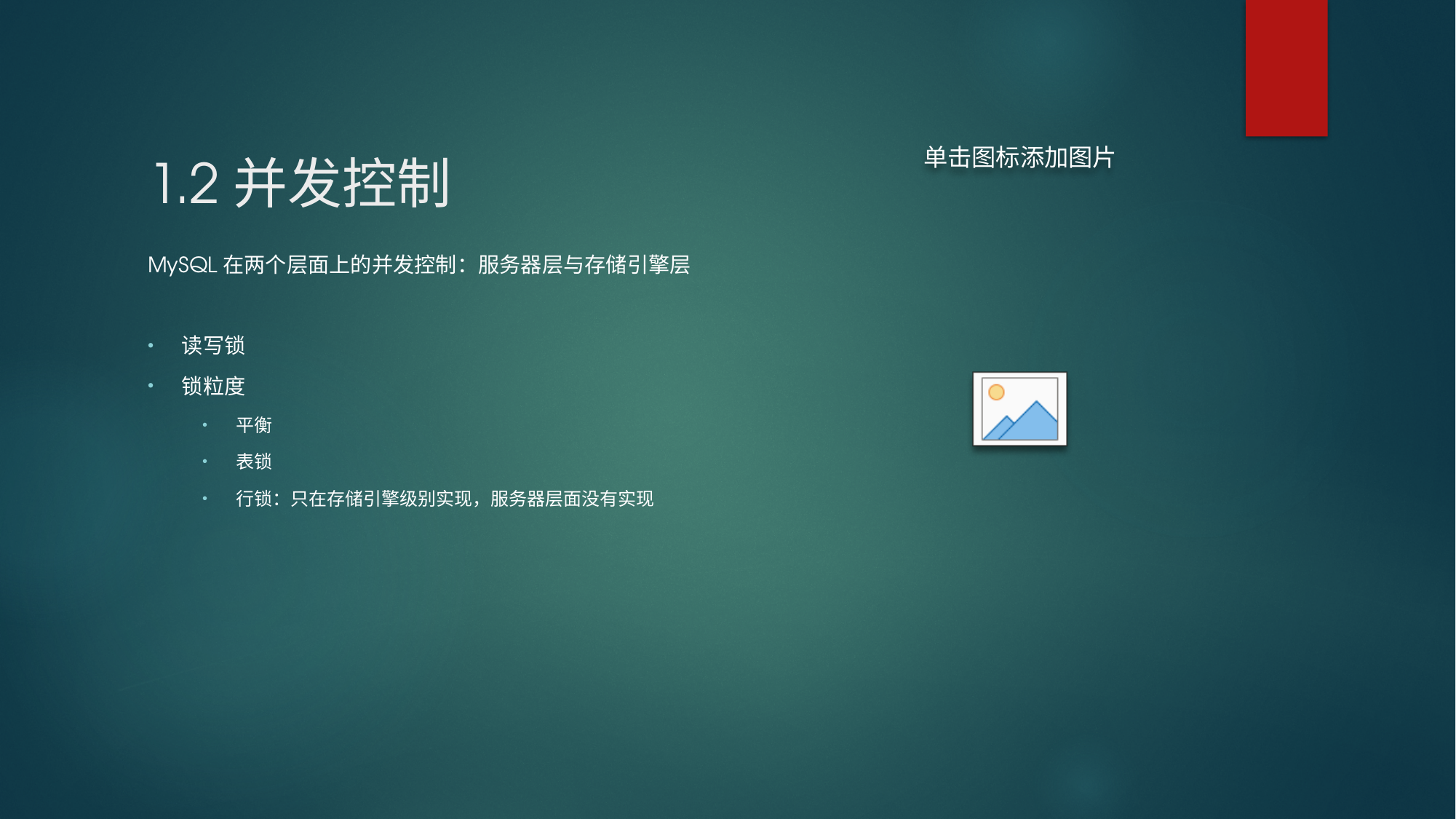

# 1.2并发控制

MySQL在两个层面上的并发控制：服务器层与存储引擎层

读写锁
锁粒度
平衡
表锁
行锁：只在存储引擎级别实现，服务器层面没有实现